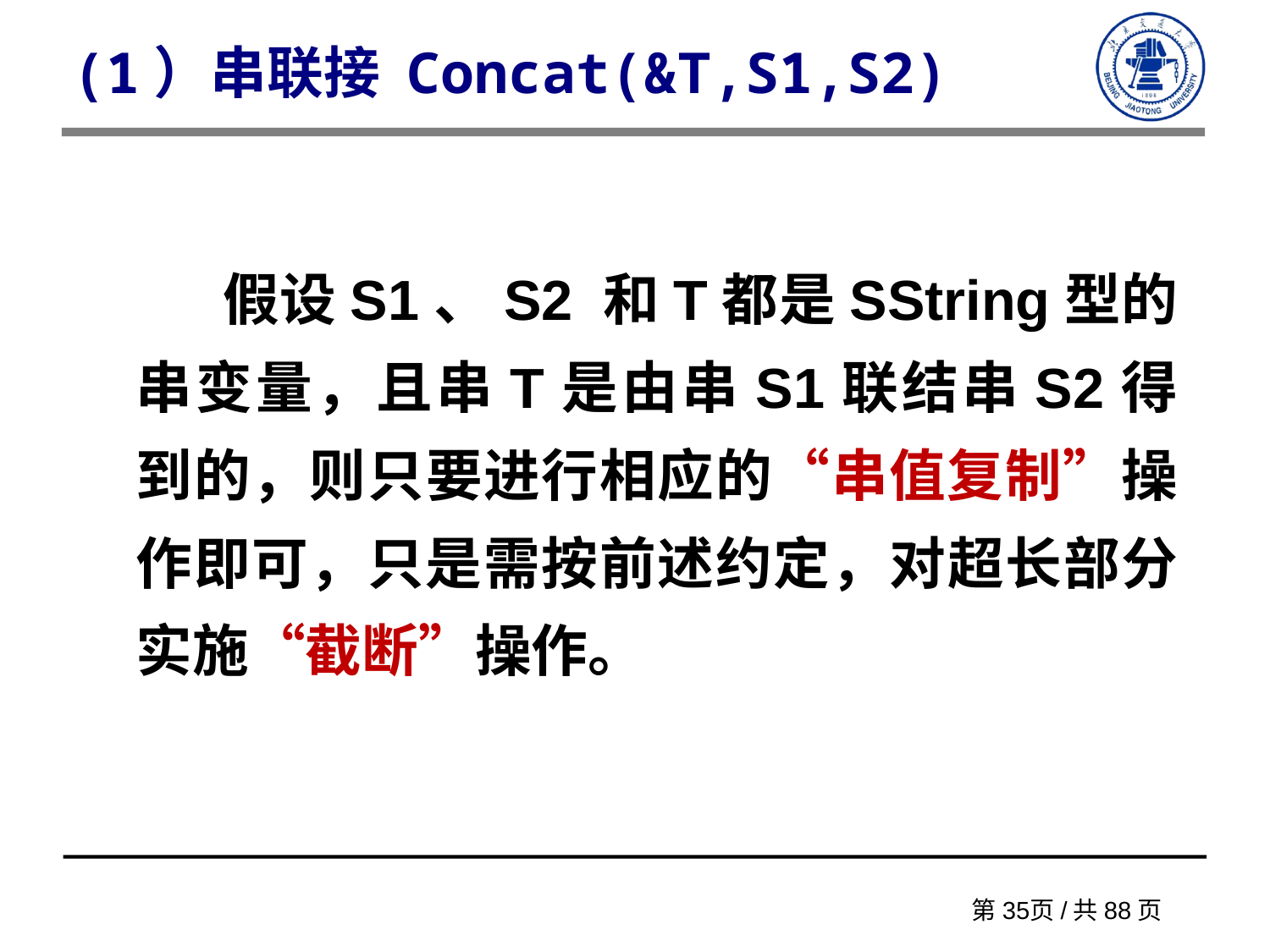

(1）串联接 Concat(&T,S1,S2)
         假设S1、S2 和T都是SString型的串变量，且串T是由串S1联结串S2得到的，则只要进行相应的“串值复制”操作即可，只是需按前述约定，对超长部分实施“截断”操作。
第35页/共88页